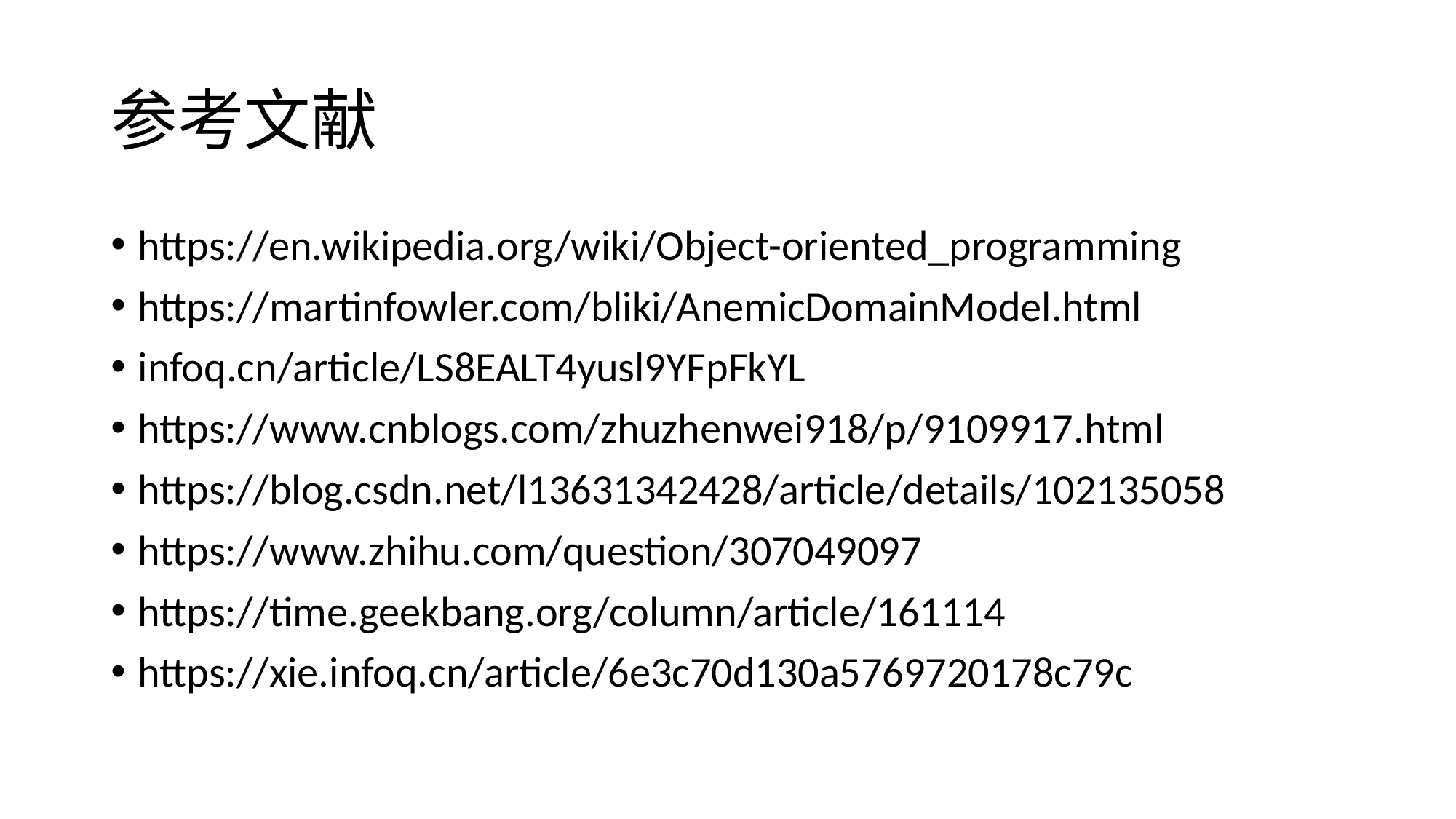

# 参考文献
https://en.wikipedia.org/wiki/Object-oriented_programming
https://martinfowler.com/bliki/AnemicDomainModel.html
infoq.cn/article/LS8EALT4yusl9YFpFkYL
https://www.cnblogs.com/zhuzhenwei918/p/9109917.html
https://blog.csdn.net/l13631342428/article/details/102135058
https://www.zhihu.com/question/307049097
https://time.geekbang.org/column/article/161114
https://xie.infoq.cn/article/6e3c70d130a5769720178c79c